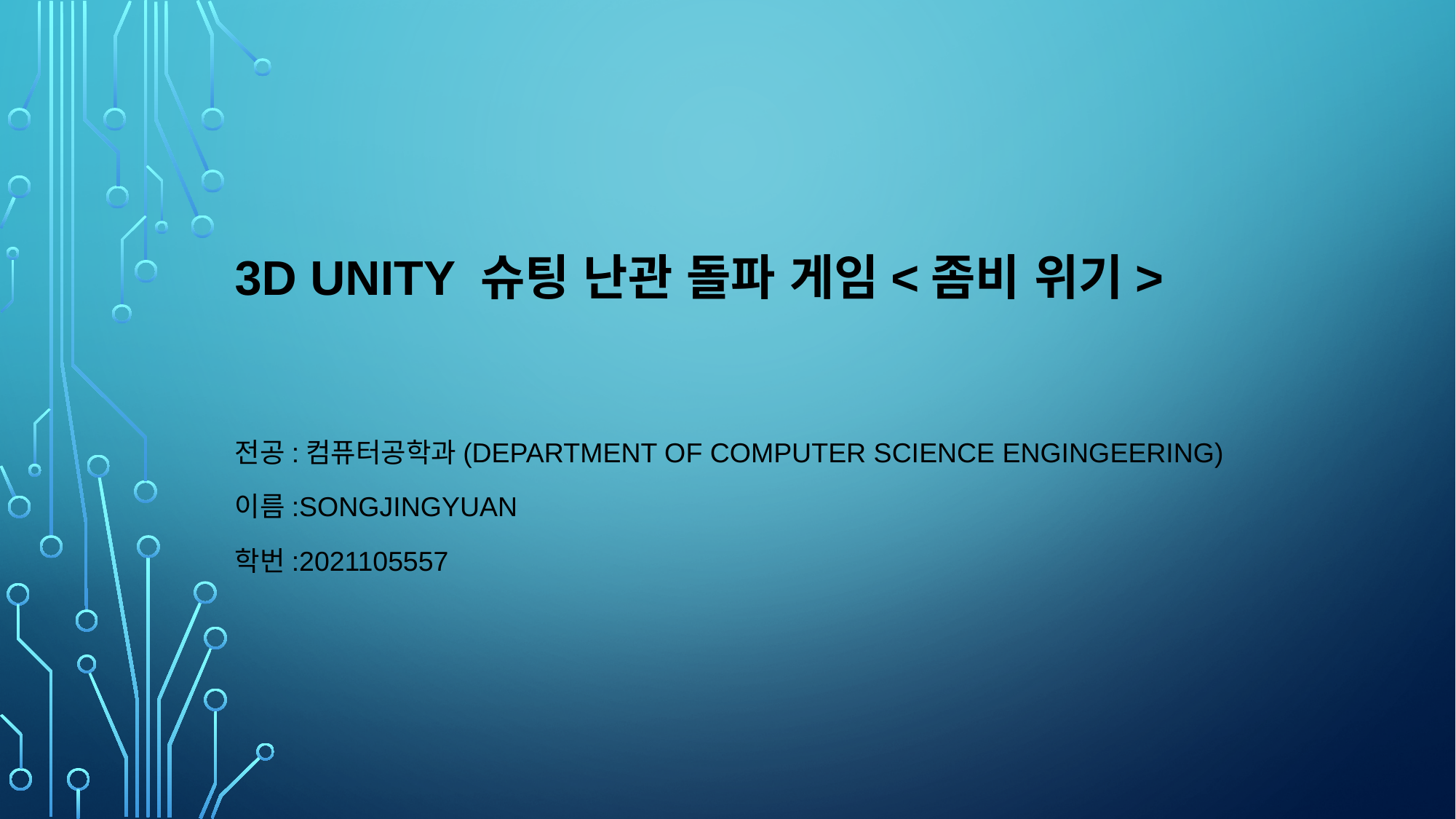

# 3D Unity 슈팅 난관 돌파 게임<좀비 위기>
전공:컴퓨터공학과(Department of computer science engingeering)
이름:SONGJINGYUAN
학번:2021105557